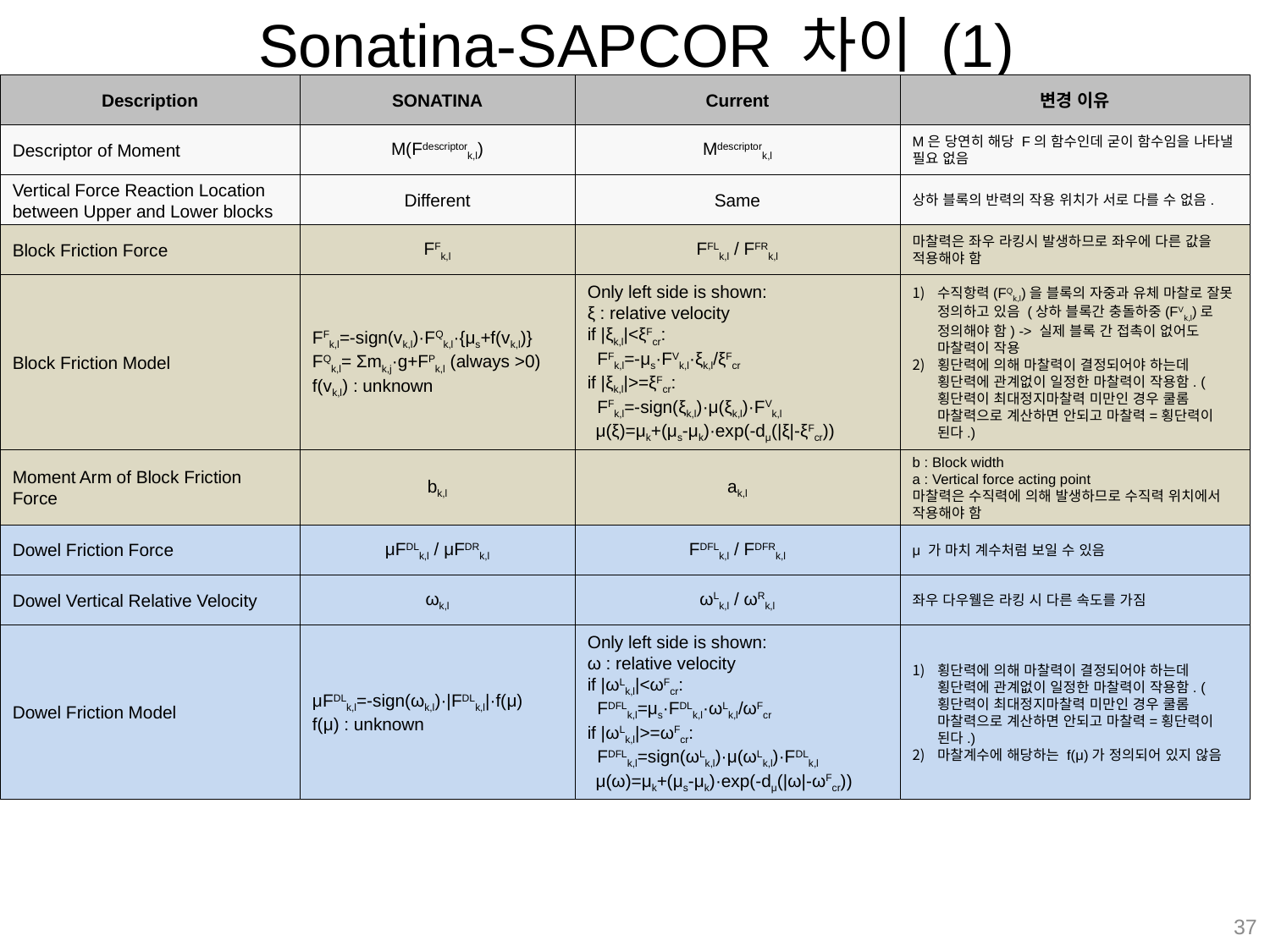

# Sonatina-SAPCOR 차이 (1)
Description
SONATINA
Current
변경 이유
Descriptor of Moment
M(Fdescriptork,l)
Mdescriptork,l
M은 당연히 해당 F의 함수인데 굳이 함수임을 나타낼 필요 없음
Vertical Force Reaction Location between Upper and Lower blocks
Different
Same
상하 블록의 반력의 작용 위치가 서로 다를 수 없음.
Block Friction Force
FFk,l
FFLk,l / FFRk,l
마찰력은 좌우 라킹시 발생하므로 좌우에 다른 값을 적용해야 함
Block Friction Model
FFk,l=-sign(vk,l)·FQk,l·{μs+f(vk,l)}
FQk,l= Σmk,j·g+FPk,l (always >0)
f(vk,l) : unknown
Only left side is shown:
ξ : relative velocity
if |ξk,l|<ξFcr:
  FFk,l=-μs·FVk,l·ξk,l/ξFcr
if |ξk,l|>=ξFcr:
  FFk,l=-sign(ξk,l)·μ(ξk,l)·FVk,l
   μ(ξ)=μk+(μs-μk)·exp(-dμ(|ξ|-ξFcr))
수직항력(FQk,l)을 블록의 자중과 유체 마찰로 잘못 정의하고 있음 (상하 블록간 충돌하중(FVk,l)로 정의해야 함) -> 실제 블록 간 접촉이 없어도 마찰력이 작용
횡단력에 의해 마찰력이 결정되어야 하는데 횡단력에 관계없이 일정한 마찰력이 작용함. (횡단력이 최대정지마찰력 미만인 경우 쿨롬 마찰력으로 계산하면 안되고 마찰력=횡단력이 된다.)
Moment Arm of Block Friction Force
bk,l
ak,l
b : Block width
a : Vertical force acting point
마찰력은 수직력에 의해 발생하므로 수직력 위치에서 작용해야 함
Dowel Friction Force
μFDLk,l / μFDRk,l
FDFLk,l / FDFRk,l
μ 가 마치 계수처럼 보일 수 있음
Dowel Vertical Relative Velocity
ωk,l
ωLk,l / ωRk,l
좌우 다우웰은 라킹 시 다른 속도를 가짐
Dowel Friction Model
μFDLk,l=-sign(ωk,l)·|FDLk,l|·f(μ)
f(μ) : unknown
Only left side is shown:
ω : relative velocity
if |ωLk,l|<ωFcr:
  FDFLk,l=μs·FDLk,l·ωLk,l/ωFcr
if |ωLk,l|>=ωFcr:
  FDFLk,l=sign(ωLk,l)·μ(ωLk,l)·FDLk,l
   μ(ω)=μk+(μs-μk)·exp(-dμ(|ω|-ωFcr))
횡단력에 의해 마찰력이 결정되어야 하는데 횡단력에 관계없이 일정한 마찰력이 작용함. (횡단력이 최대정지마찰력 미만인 경우 쿨롬 마찰력으로 계산하면 안되고 마찰력=횡단력이 된다.)
마찰계수에 해당하는 f(μ)가 정의되어 있지 않음
37